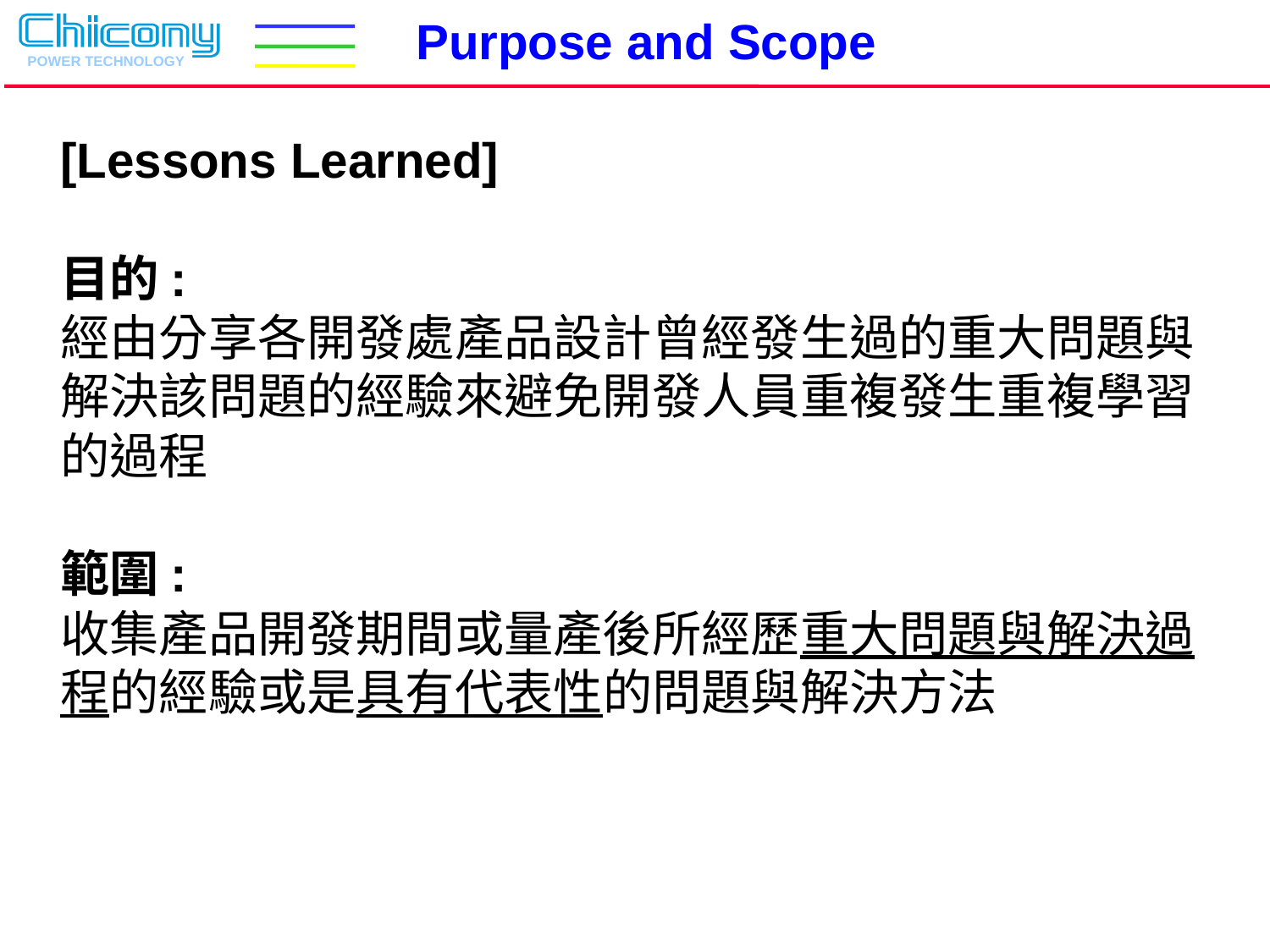

Purpose and Scope
[Lessons Learned]

目的:
經由分享各開發處產品設計曾經發生過的重大問題與解決該問題的經驗來避免開發人員重複發生重複學習的過程

範圍:
收集產品開發期間或量產後所經歷重大問題與解決過程的經驗或是具有代表性的問題與解決方法